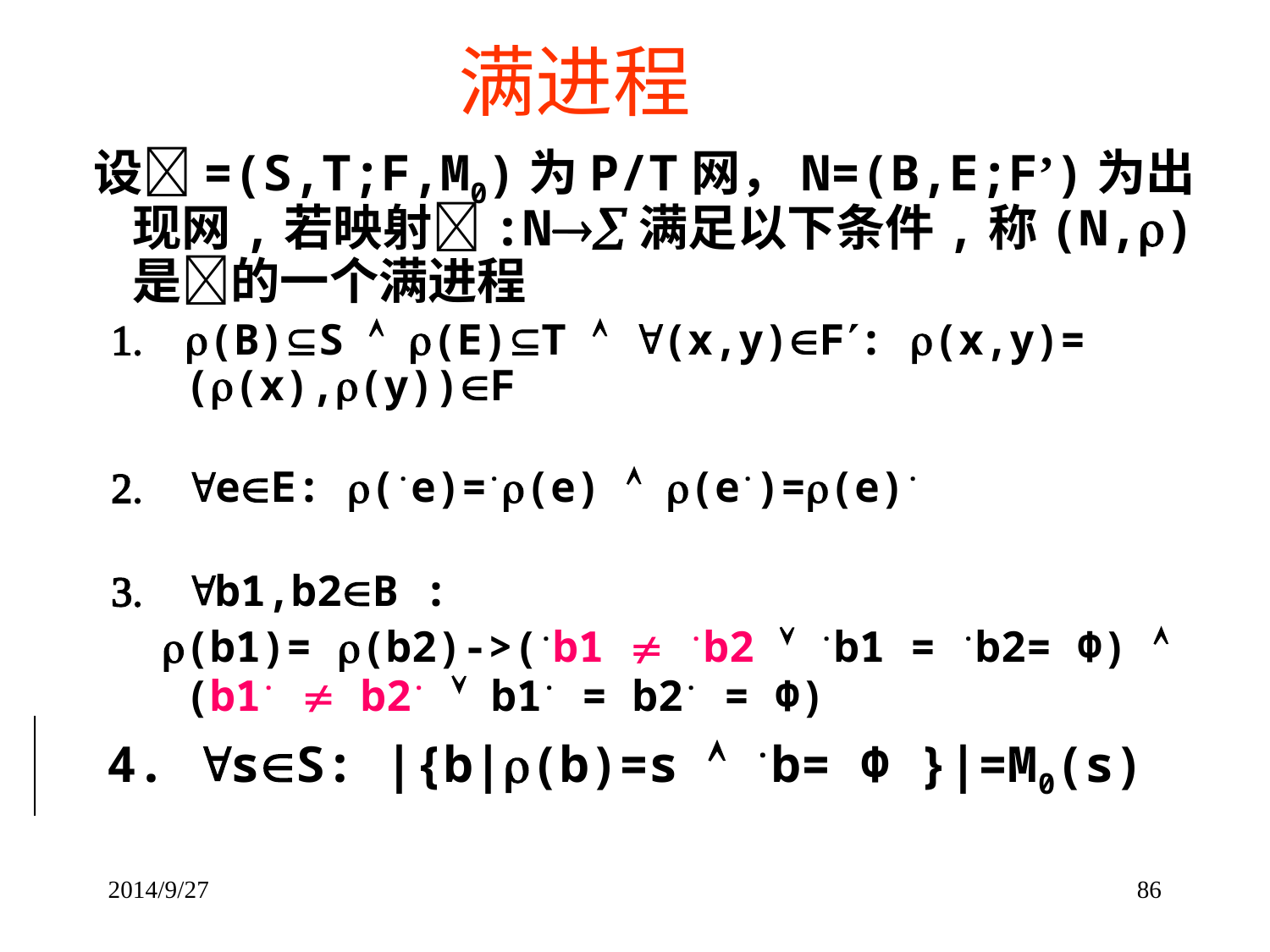

# 满进程
   设∑=(S,T;F,M0)为P/T网，N=(B,E;F’)为出现网,若映射ρ:N→∑满足以下条件,称(N,ρ)是∑的一个满进程
ρ(B)⊆S ∧ ρ(E)⊆T ∧ ∀(x,y)∈F′: ρ(x,y)=
(ρ(x),ρ(y))∈F
∀e∈E: ρ(.e)=.ρ(e) ∧ ρ(e.)=ρ(e).
∀b1,b2∈B :
  ρ(b1)= ρ(b2)->(.b1 ≠ .b2 ∨ .b1 = .b2= Φ) ∧ (b1. ≠ b2. ∨ b1. = b2. = Φ)
  4. ∀s∈S: |{b|ρ(b)=s ∧ .b= Φ }|=M0(s)
2014/9/27
86